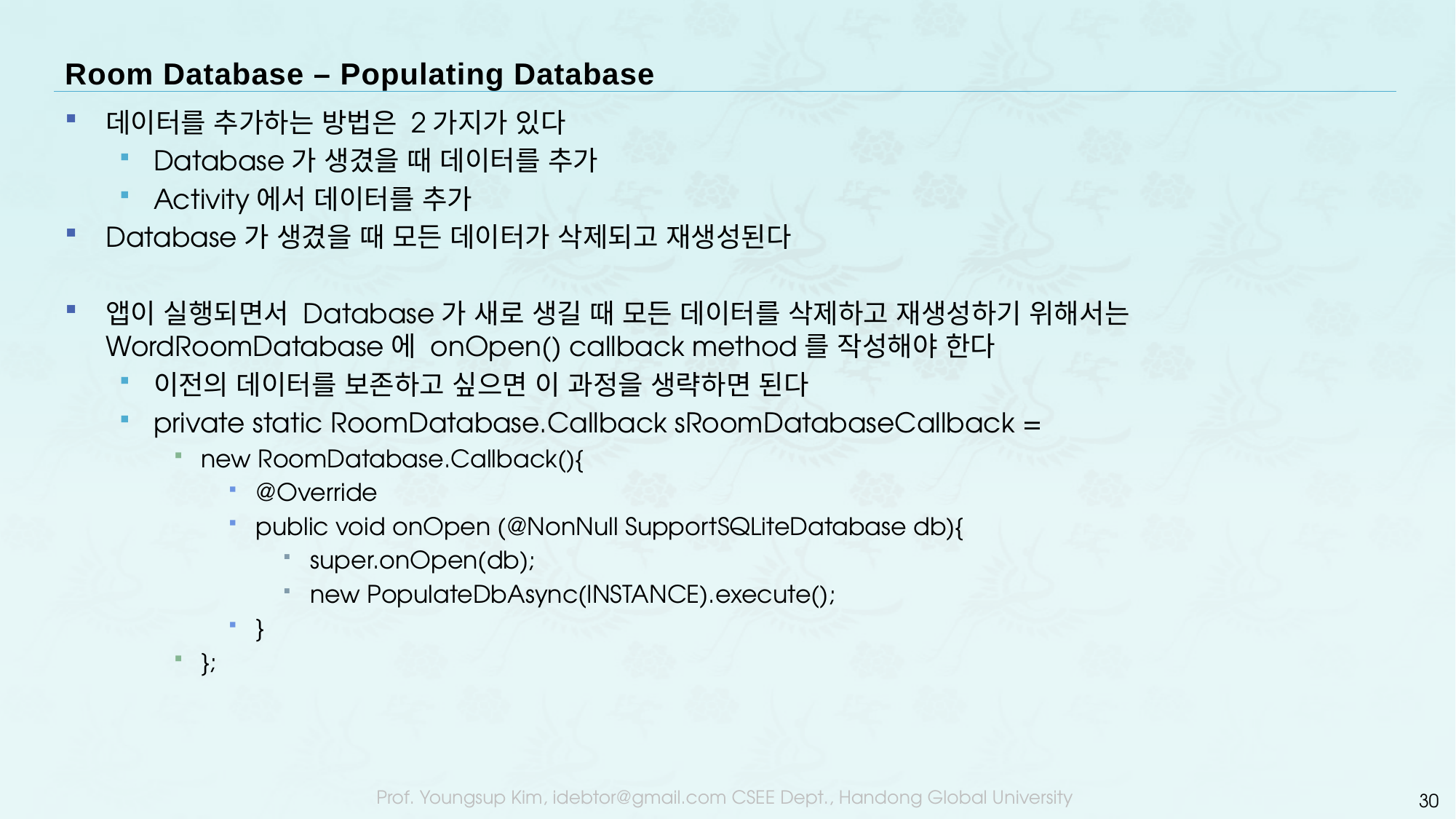

# Room Database – Populating Database
데이터를 추가하는 방법은 2가지가 있다
Database가 생겼을 때 데이터를 추가
Activity에서 데이터를 추가
Database가 생겼을 때 모든 데이터가 삭제되고 재생성된다

앱이 실행되면서 Database가 새로 생길 때 모든 데이터를 삭제하고 재생성하기 위해서는 WordRoomDatabase에 onOpen() callback method를 작성해야 한다
이전의 데이터를 보존하고 싶으면 이 과정을 생략하면 된다
private static RoomDatabase.Callback sRoomDatabaseCallback =
new RoomDatabase.Callback(){
@Override
public void onOpen (@NonNull SupportSQLiteDatabase db){
super.onOpen(db);
new PopulateDbAsync(INSTANCE).execute();
}
};

30